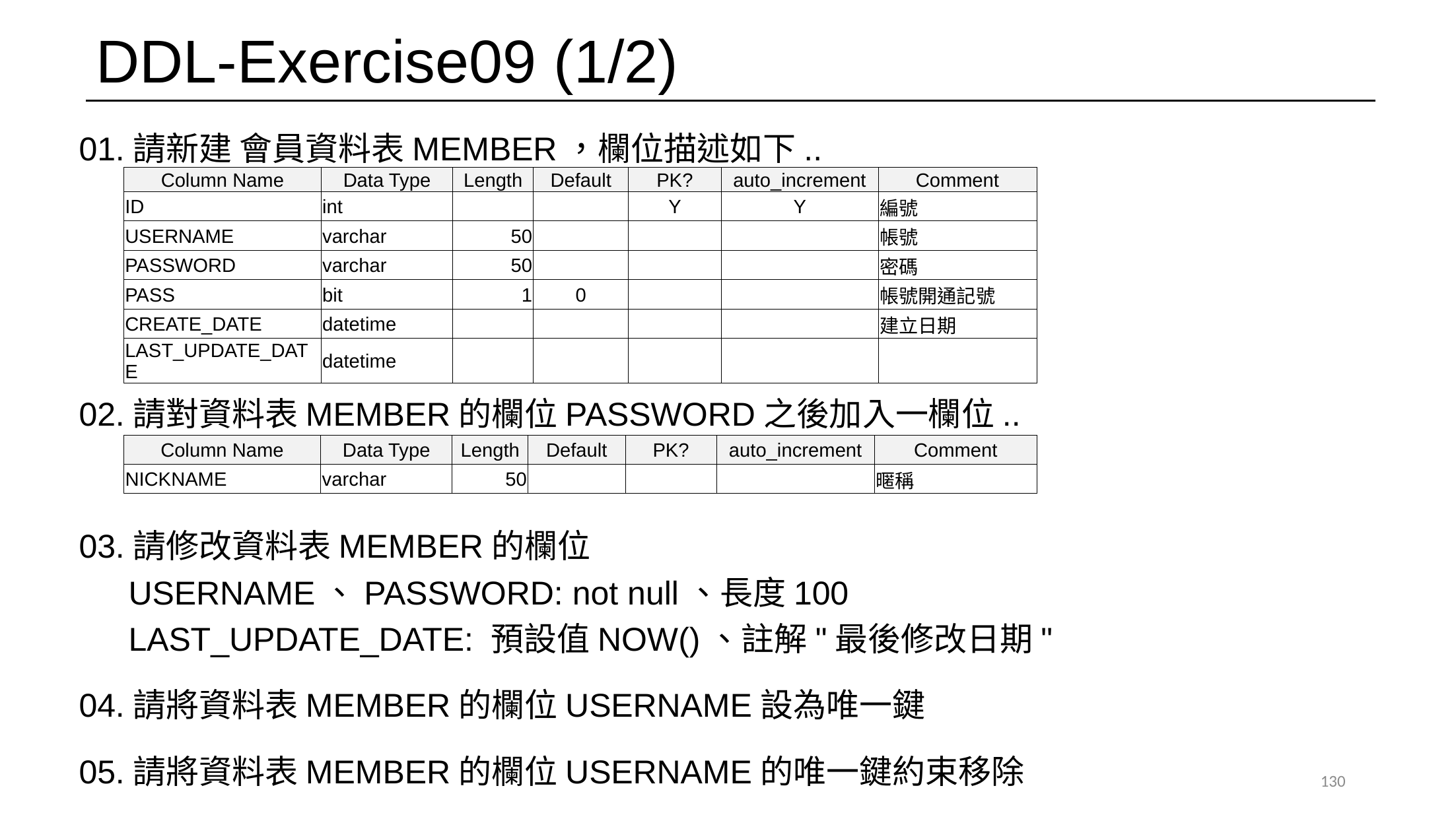

# DDL-Exercise09 (1/2)
01.請新建 會員資料表MEMBER，欄位描述如下..

02.請對資料表MEMBER的欄位PASSWORD之後加入一欄位..

03.請修改資料表MEMBER的欄位
USERNAME、PASSWORD: not null、長度100
LAST_UPDATE_DATE: 預設值NOW()、註解"最後修改日期"
04.請將資料表MEMBER的欄位USERNAME設為唯一鍵
05.請將資料表MEMBER的欄位USERNAME的唯一鍵約束移除
| Column Name | Data Type | Length | Default | PK? | auto\_increment | Comment |
| --- | --- | --- | --- | --- | --- | --- |
| ID | int |  |  | Y | Y | 編號 |
| USERNAME | varchar | 50 |  |  |  | 帳號 |
| PASSWORD | varchar | 50 |  |  |  | 密碼 |
| PASS | bit | 1 | 0 |  |  | 帳號開通記號 |
| CREATE\_DATE | datetime |  |  |  |  | 建立日期 |
| LAST\_UPDATE\_DATE | datetime |  |  |  |  |  |
| Column Name | Data Type | Length | Default | PK? | auto\_increment | Comment |
| --- | --- | --- | --- | --- | --- | --- |
| NICKNAME | varchar | 50 |  |  |  | 暱稱 |
130